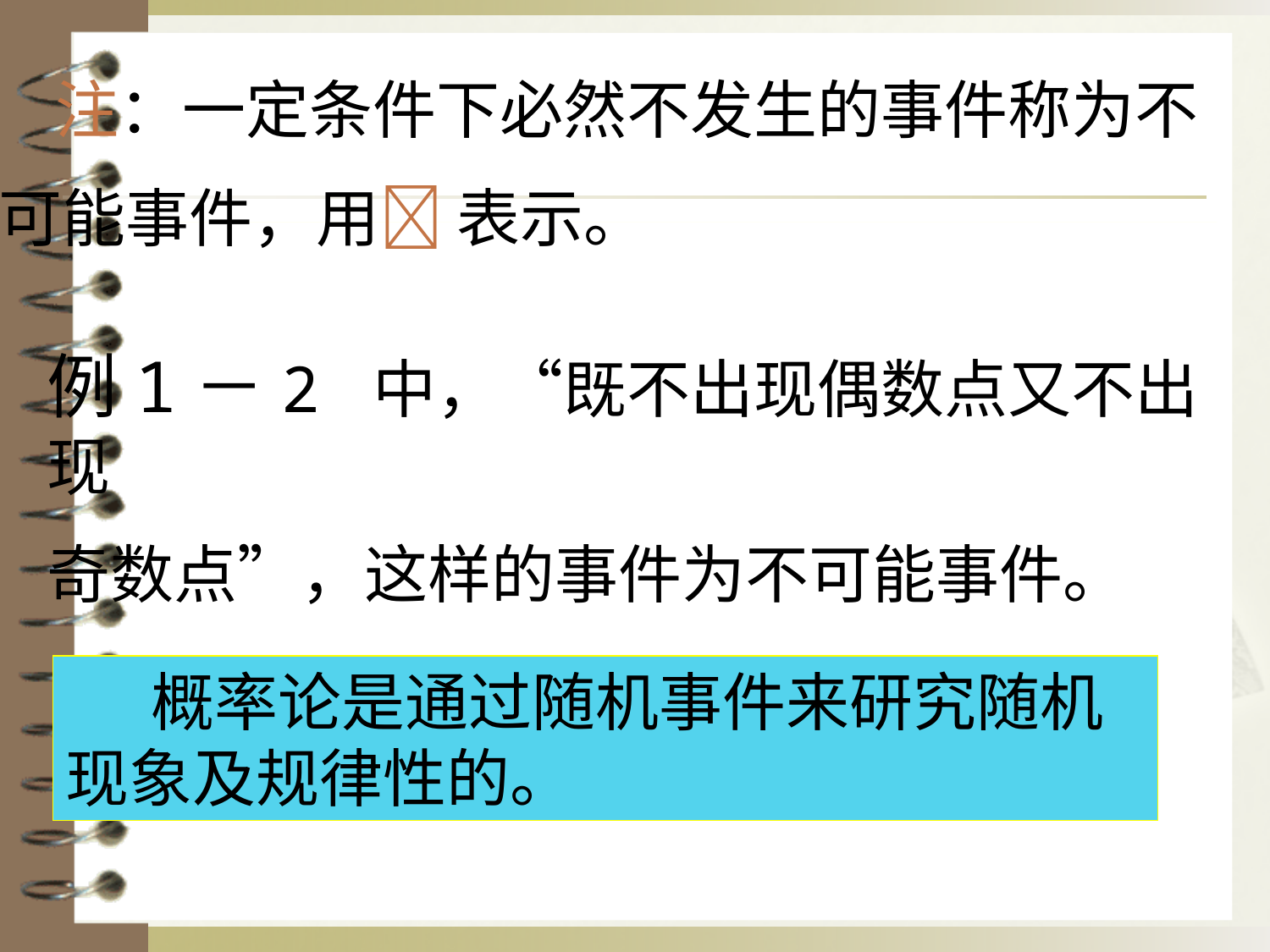

注：一定条件下必然不发生的事件称为不
可能事件，用φ 表示。
例1－2 中，“既不出现偶数点又不出现
奇数点”，这样的事件为不可能事件。
     概率论是通过随机事件来研究随机现象及规律性的。